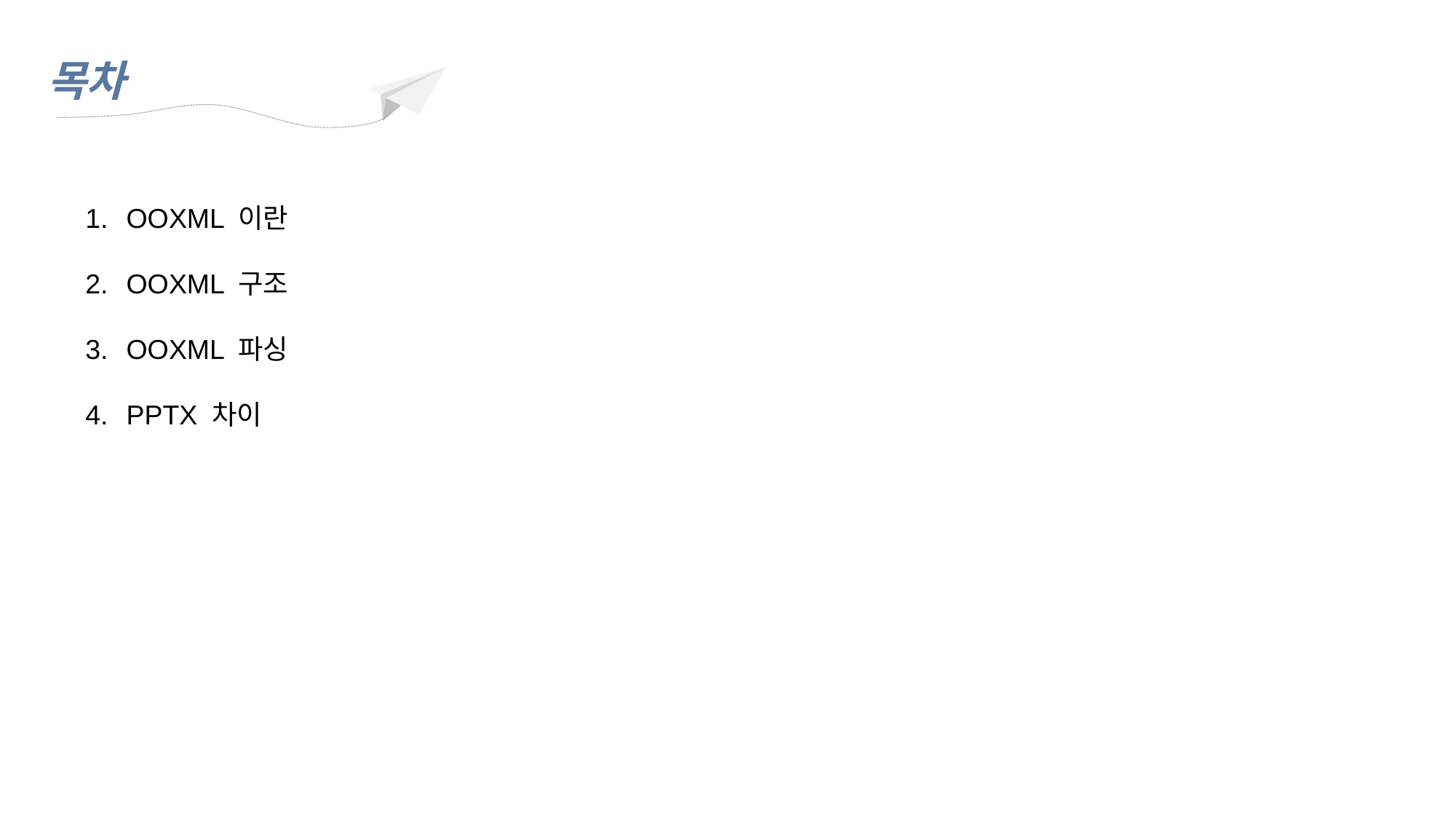

목차

OOXML 이란

OOXML 구조

OOXML 파싱

PPTX 차이